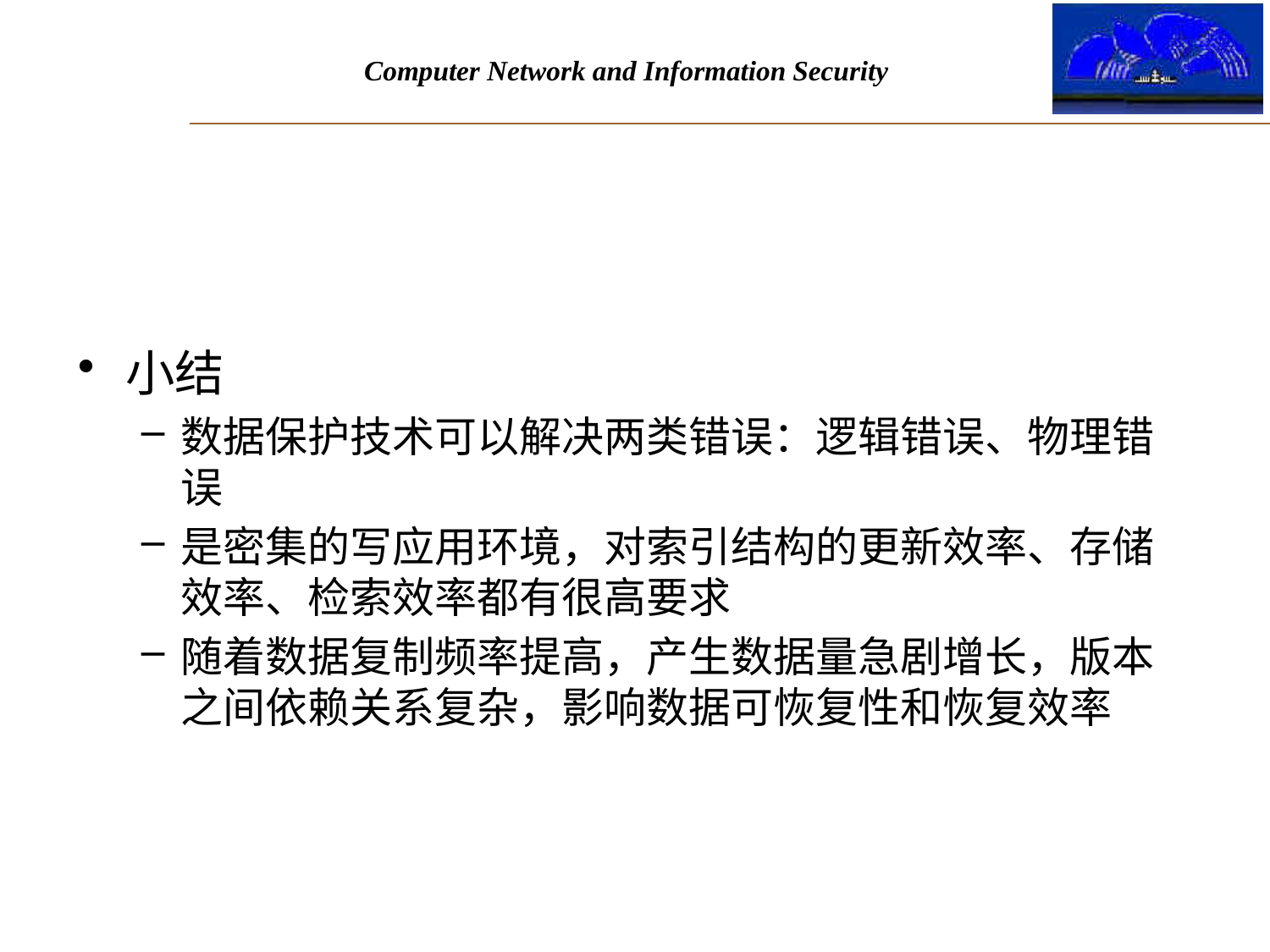

#
小结
数据保护技术可以解决两类错误：逻辑错误、物理错误
是密集的写应用环境，对索引结构的更新效率、存储效率、检索效率都有很高要求
随着数据复制频率提高，产生数据量急剧增长，版本之间依赖关系复杂，影响数据可恢复性和恢复效率